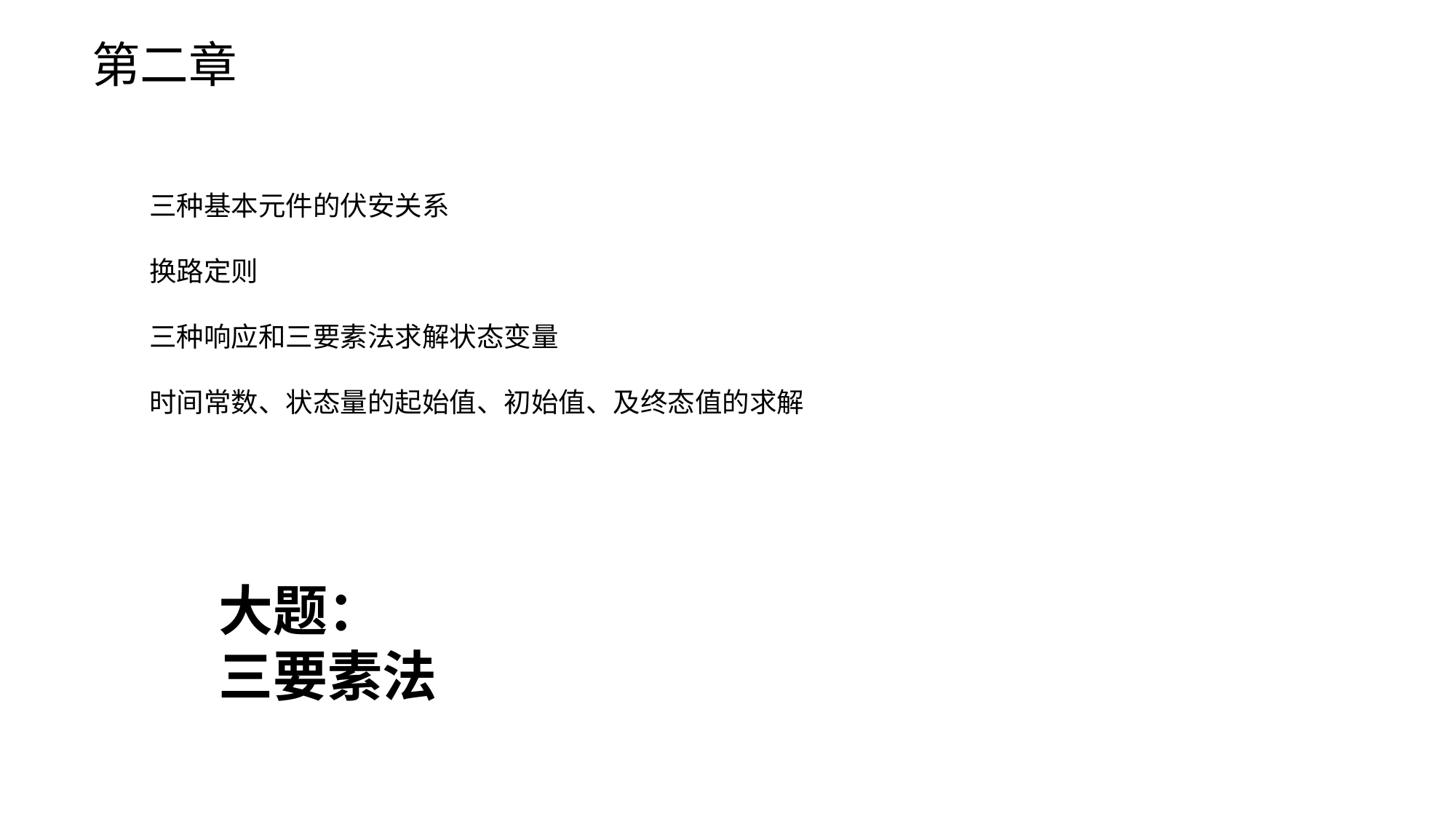

第二章
三种基本元件的伏安关系

换路定则

三种响应和三要素法求解状态变量

时间常数、状态量的起始值、初始值、及终态值的求解
大题：
三要素法